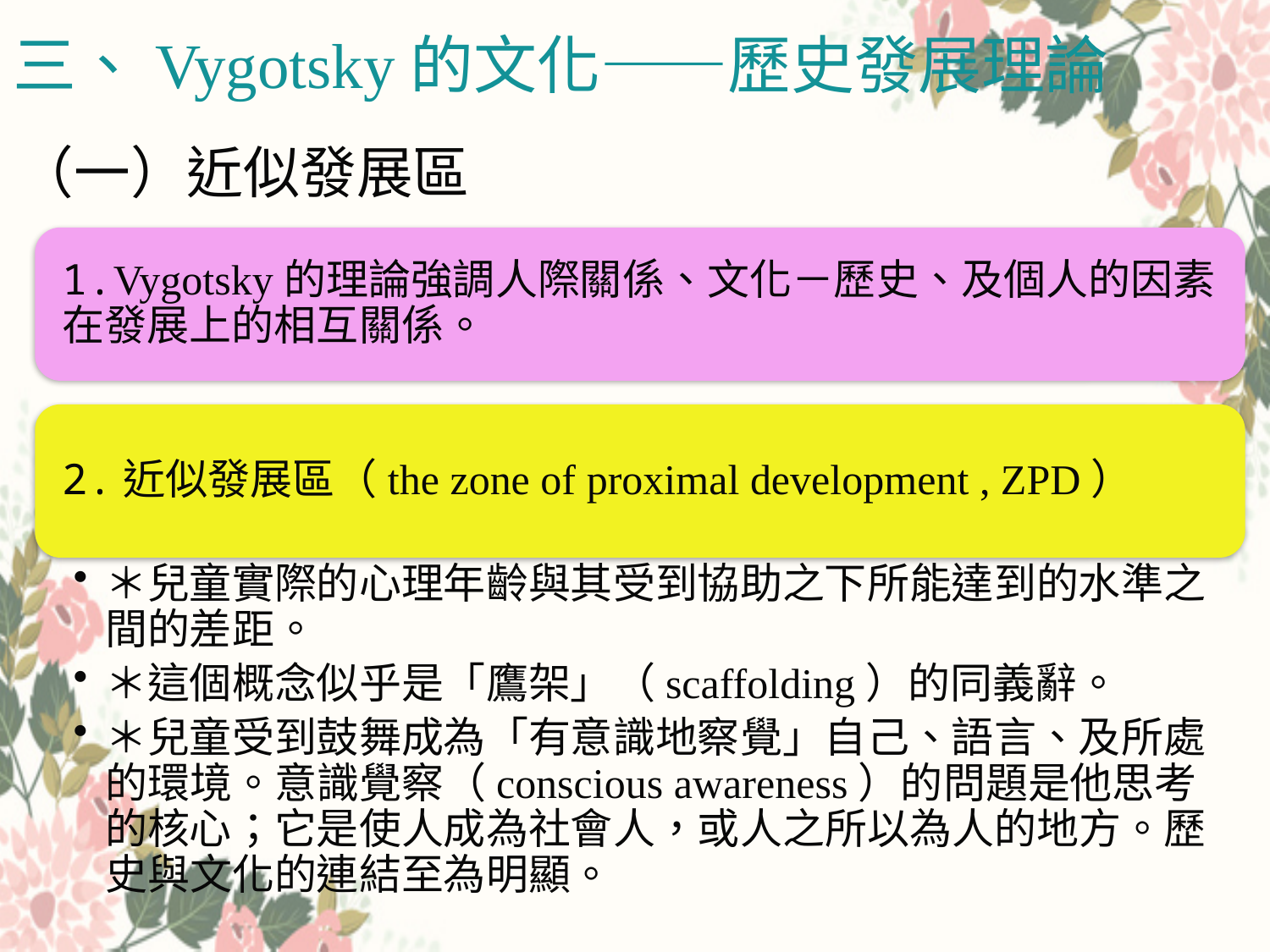

三、Vygotsky的文化――歷史發展理論
（一）近似發展區
1.Vygotsky的理論強調人際關係、文化－歷史、及個人的因素在發展上的相互關係。
2.近似發展區（the zone of proximal development , ZPD）
＊兒童實際的心理年齡與其受到協助之下所能達到的水準之間的差距。
＊這個概念似乎是「鷹架」（scaffolding）的同義辭。
＊兒童受到鼓舞成為「有意識地察覺」自己、語言、及所處的環境。意識覺察（conscious awareness）的問題是他思考的核心；它是使人成為社會人，或人之所以為人的地方。歷史與文化的連結至為明顯。